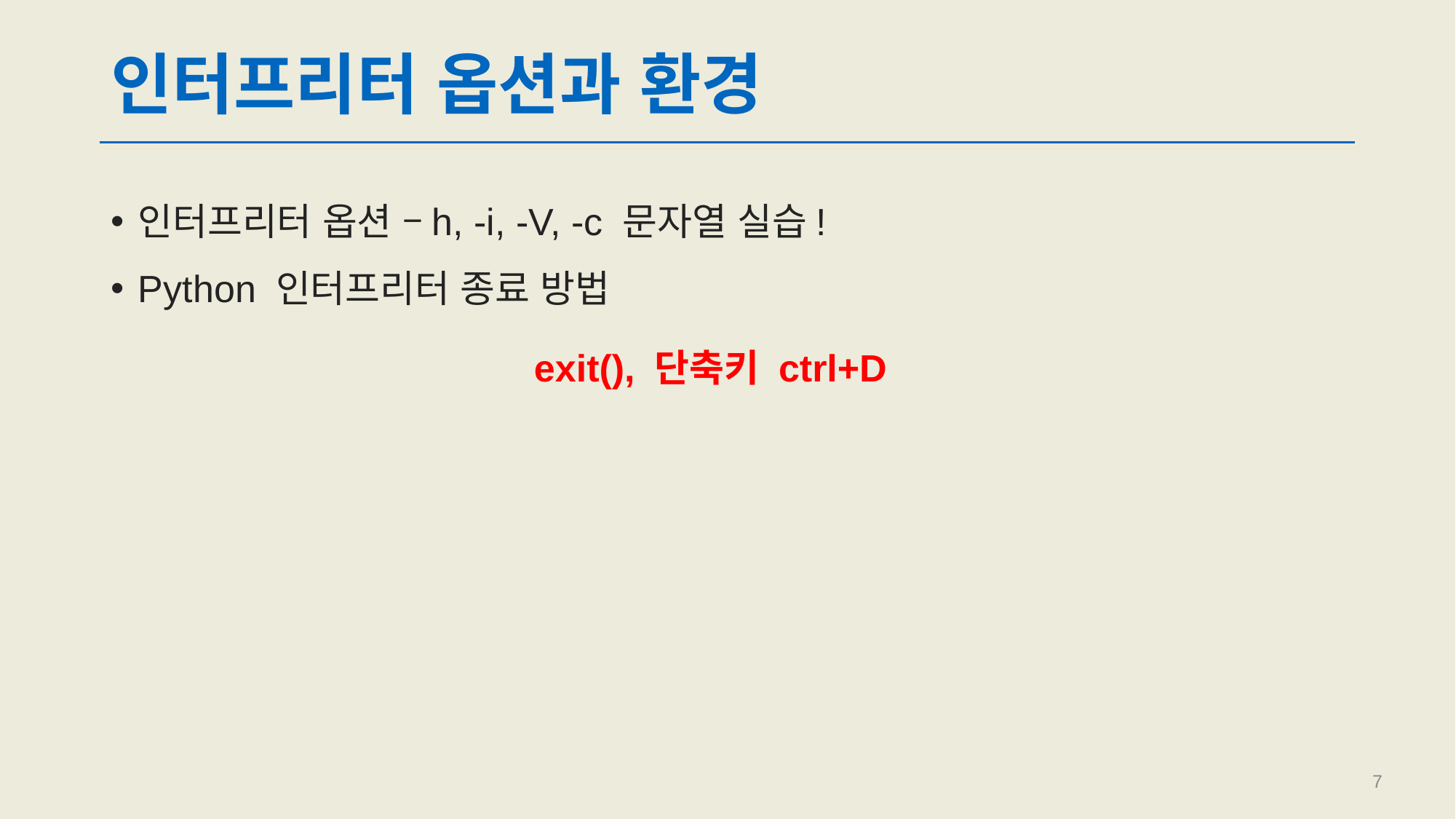

# 인터프리터 옵션과 환경
인터프리터 옵션 –h, -i, -V, -c 문자열 실습!
Python 인터프리터 종료 방법
exit(), 단축키 ctrl+D
7